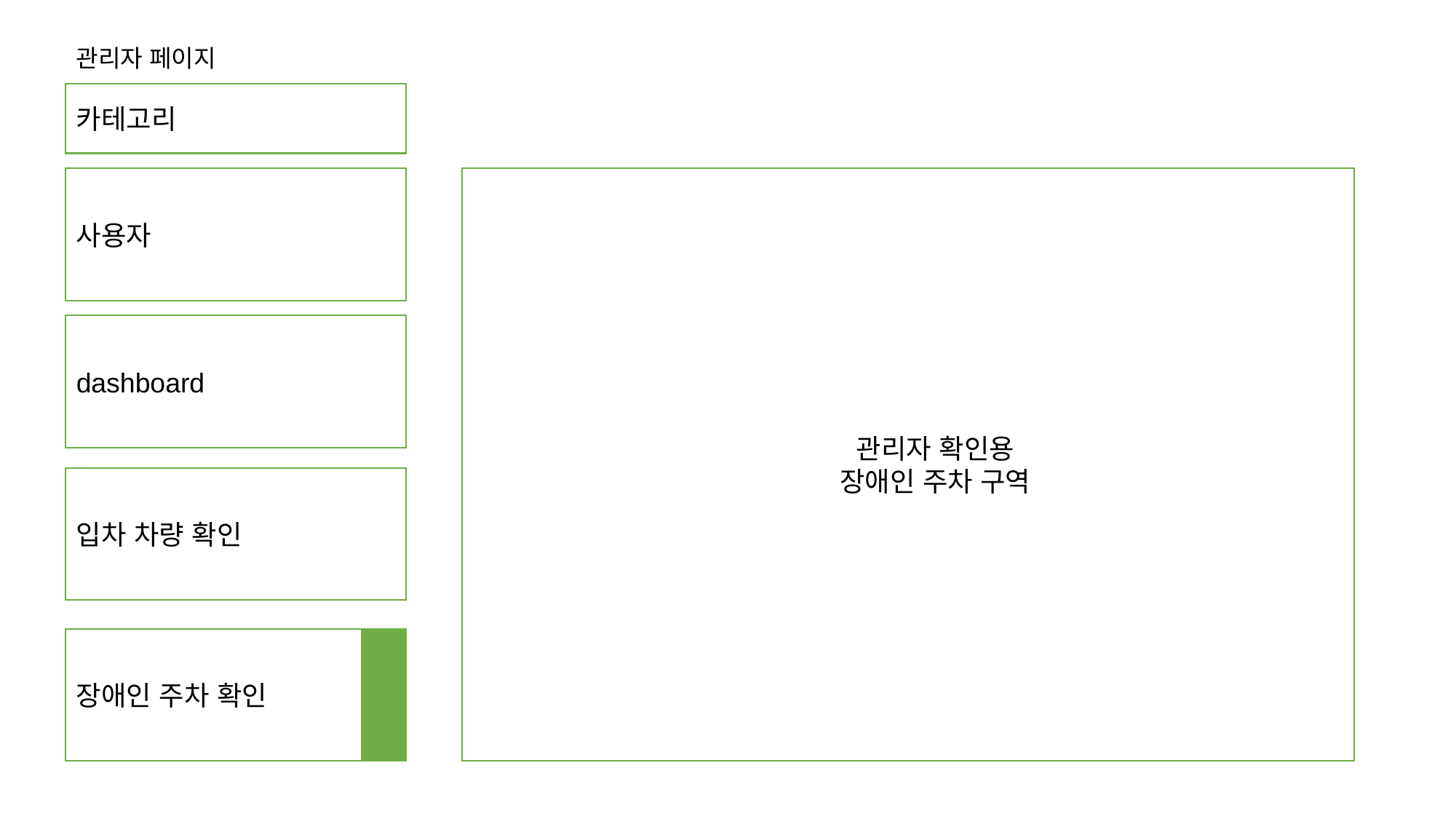

관리자 페이지
카테고리
관리자 확인용
장애인 주차 구역
사용자
dashboard
입차 차량 확인
장애인 주차 확인